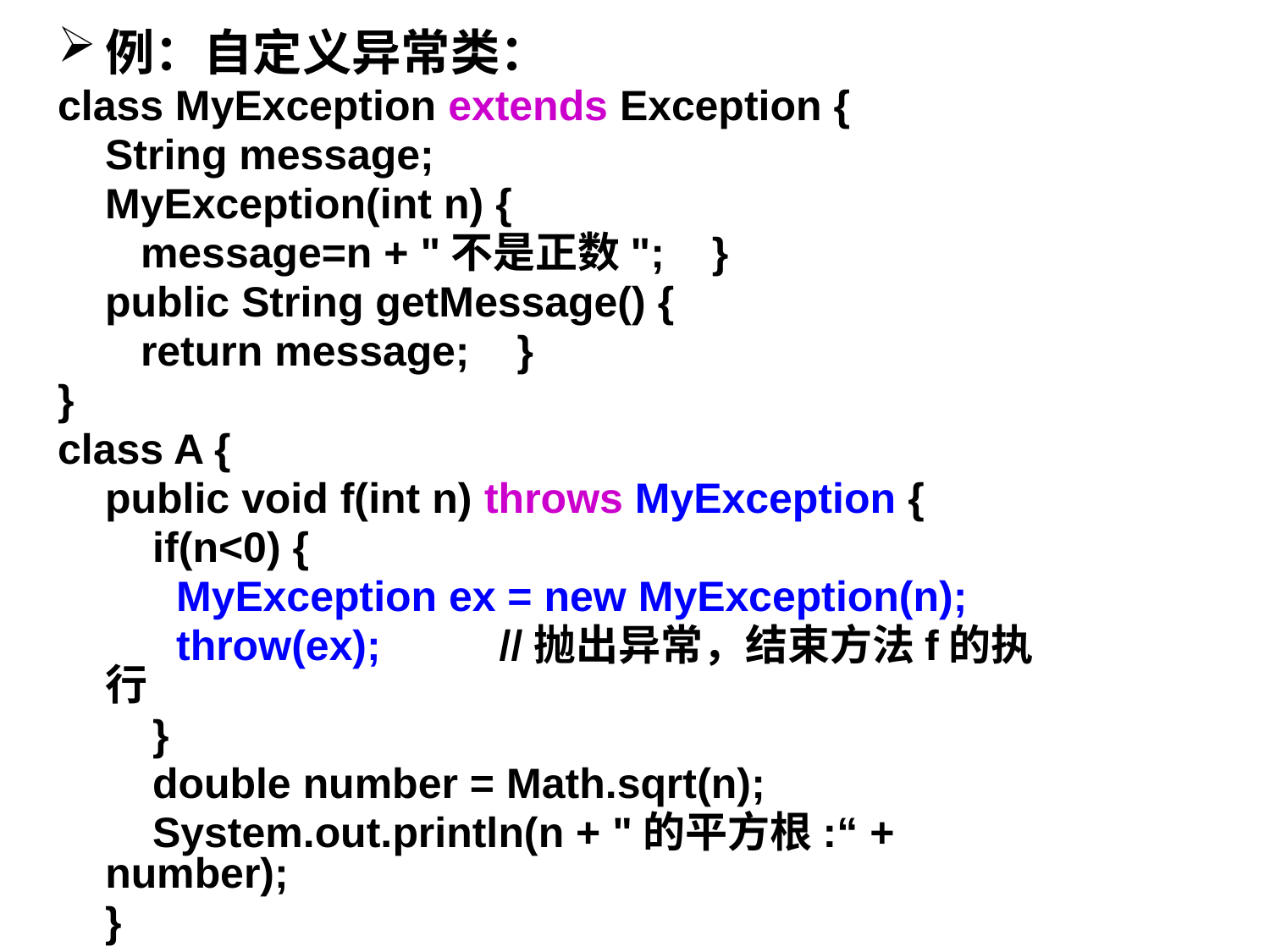

例：自定义异常类：
class MyException extends Exception {
    String message;
    MyException(int n) {
       message=n + "不是正数";    }
    public String getMessage() {
       return message;    }
}
class A {
    public void f(int n) throws MyException {
        if(n<0) {
          MyException ex = new MyException(n);
          throw(ex);          //抛出异常，结束方法f的执行
        }
        double number = Math.sqrt(n);
        System.out.println(n + "的平方根:“ + number);
    }
}